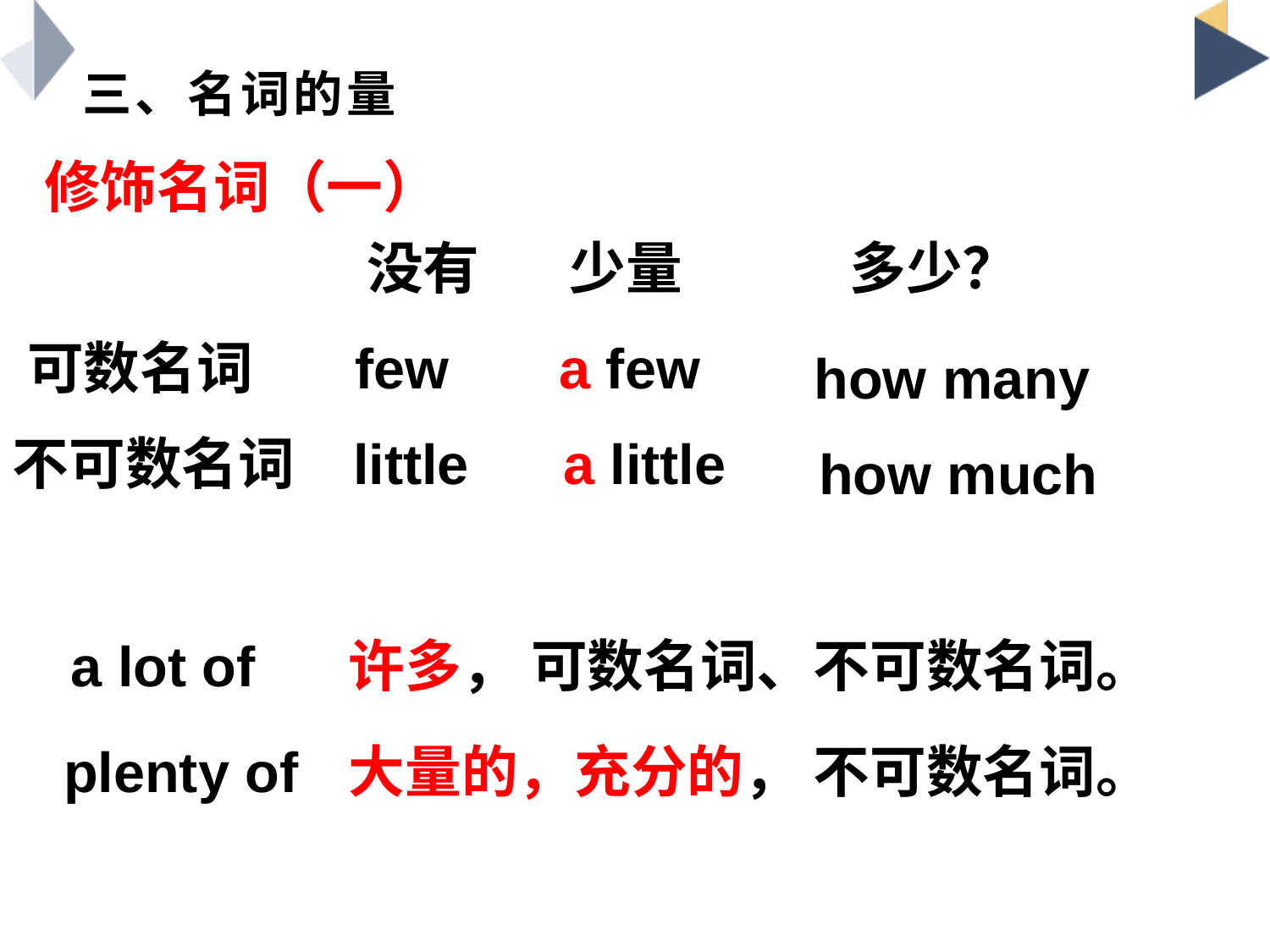

# 三、名词的量
修饰名词（一）
   没有       少量             多少？
 可数名词
不可数名词
  few       a few
 little      a little
   how many
  how much
   a lot of
   许多， 可数名词、不可数名词。
 plenty of
   大量的，充分的， 不可数名词。